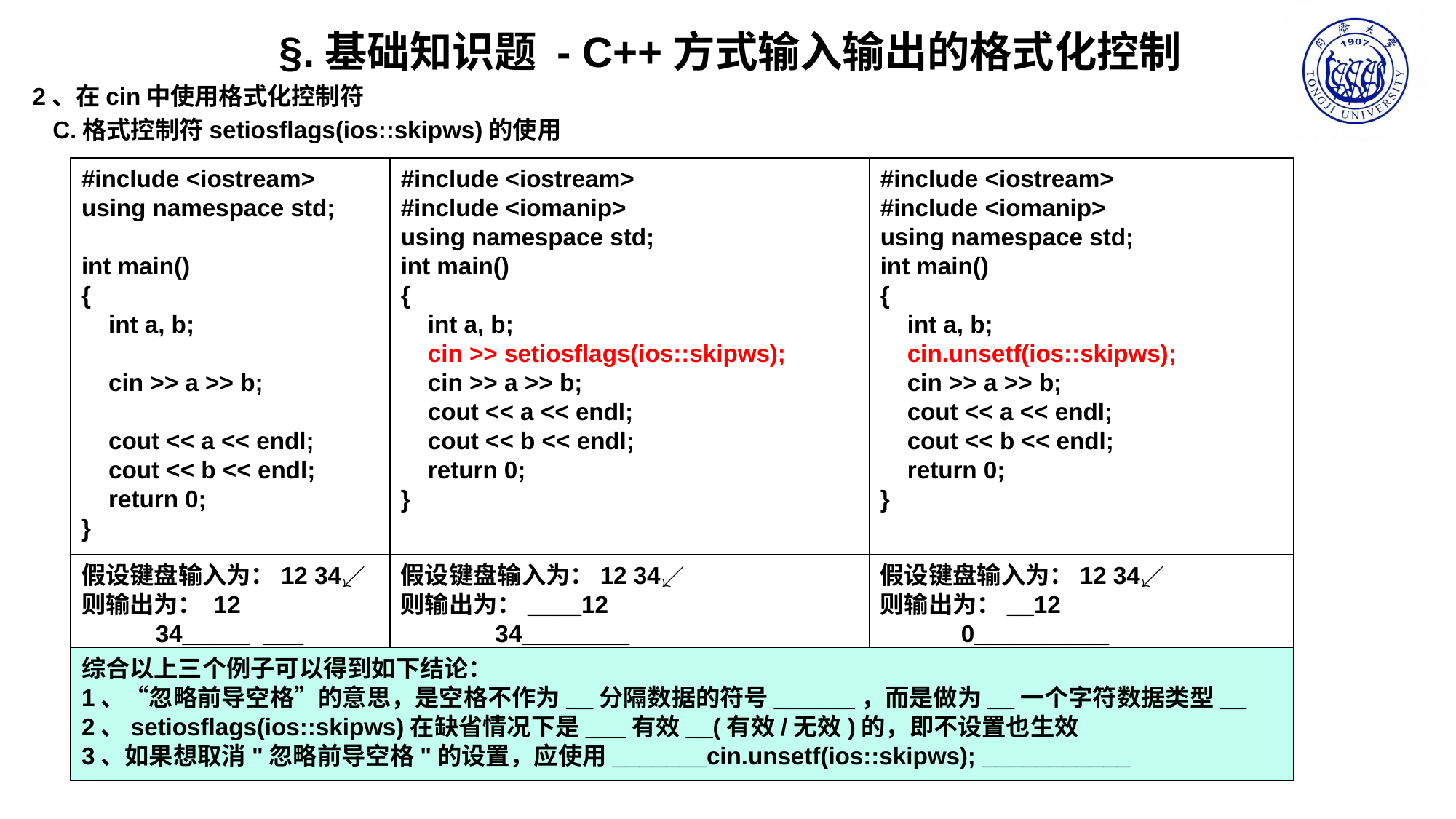

§.基础知识题 - C++方式输入输出的格式化控制
2、在cin中使用格式化控制符
   C.格式控制符setiosflags(ios::skipws)的使用
#include <iostream>
#include <iomanip>
using namespace std;
int main()
{
    int a, b;
    cin >> setiosflags(ios::skipws);
    cin >> a >> b;
    cout << a << endl;
    cout << b << endl;
    return 0;
}

#include <iostream>
#include <iomanip>
using namespace std;
int main()
{
    int a, b;
    cin.unsetf(ios::skipws);
    cin >> a >> b;
    cout << a << endl;
    cout << b << endl;
    return 0;
}

#include <iostream>
using namespace std;

int main()
{
    int a, b;

    cin >> a >> b;

    cout << a << endl;
    cout << b << endl;
    return 0;
}
假设键盘输入为：12 34↙
则输出为：__12
            0__________
假设键盘输入为：12 34↙
则输出为： 12
           34_____  ___
假设键盘输入为：12 34↙
则输出为：____12
              34________
综合以上三个例子可以得到如下结论：
1、“忽略前导空格”的意思，是空格不作为__分隔数据的符号______，而是做为__一个字符数据类型__
2、setiosflags(ios::skipws)在缺省情况下是___有效__(有效/无效)的，即不设置也生效
3、如果想取消"忽略前导空格"的设置，应使用_______cin.unsetf(ios::skipws); ___________